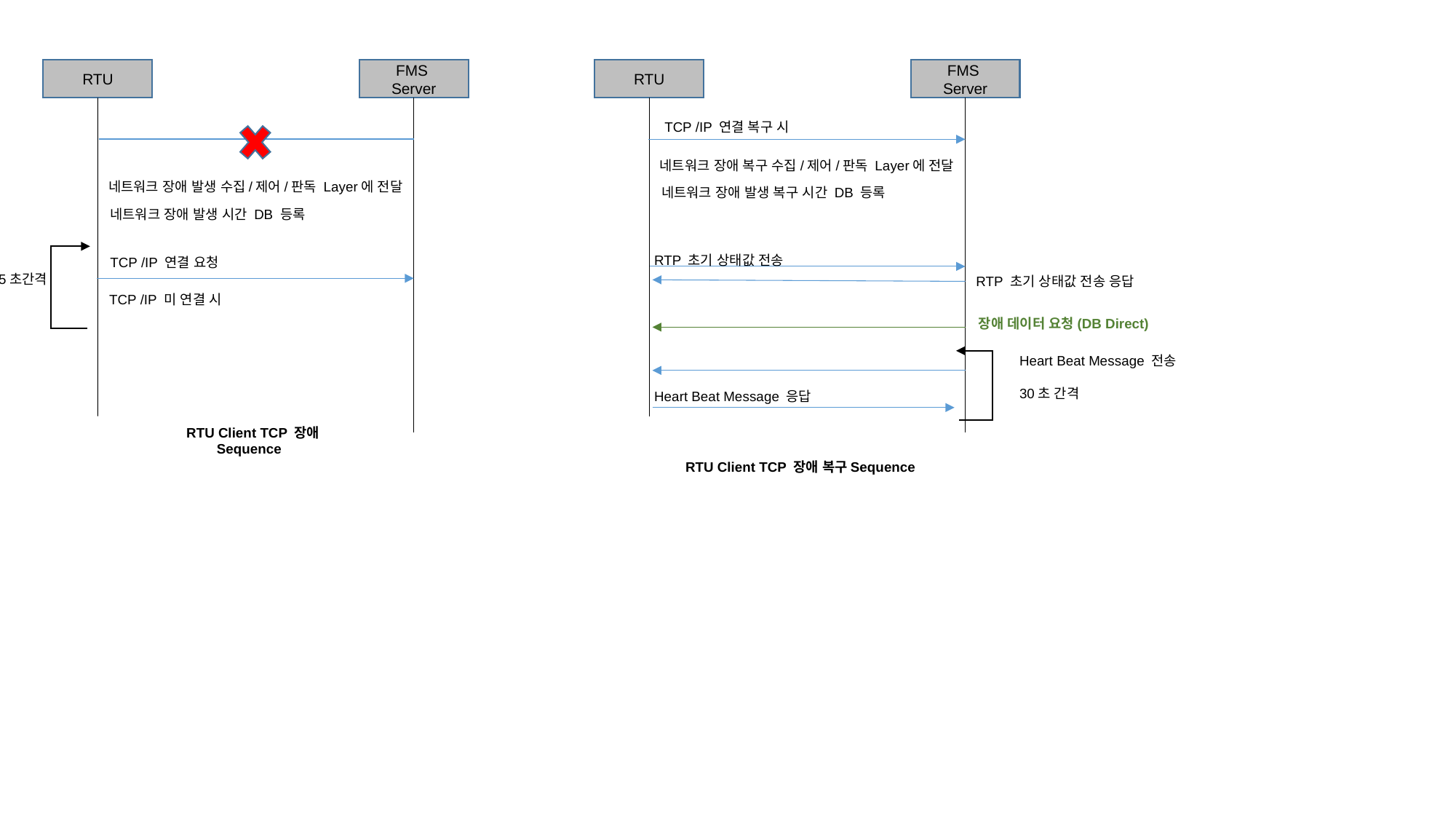

RTU
FMS
Server
RTU
FMS
Server
TCP /IP 연결 복구 시

네트워크 장애 복구 수집/제어/판독 Layer에 전달
네트워크 장애 발생 수집/제어/판독 Layer에 전달
네트워크 장애 발생 복구 시간 DB 등록
네트워크 장애 발생 시간 DB 등록
RTP 초기 상태값 전송

TCP /IP 연결 요청
5초간격
RTP 초기 상태값 전송 응답
TCP /IP 미 연결 시
장애 데이터 요청(DB Direct)
Heart Beat Message 전송

30초 간격

Heart Beat Message 응답
RTU Client TCP 장애 Sequence
RTU Client TCP 장애 복구Sequence